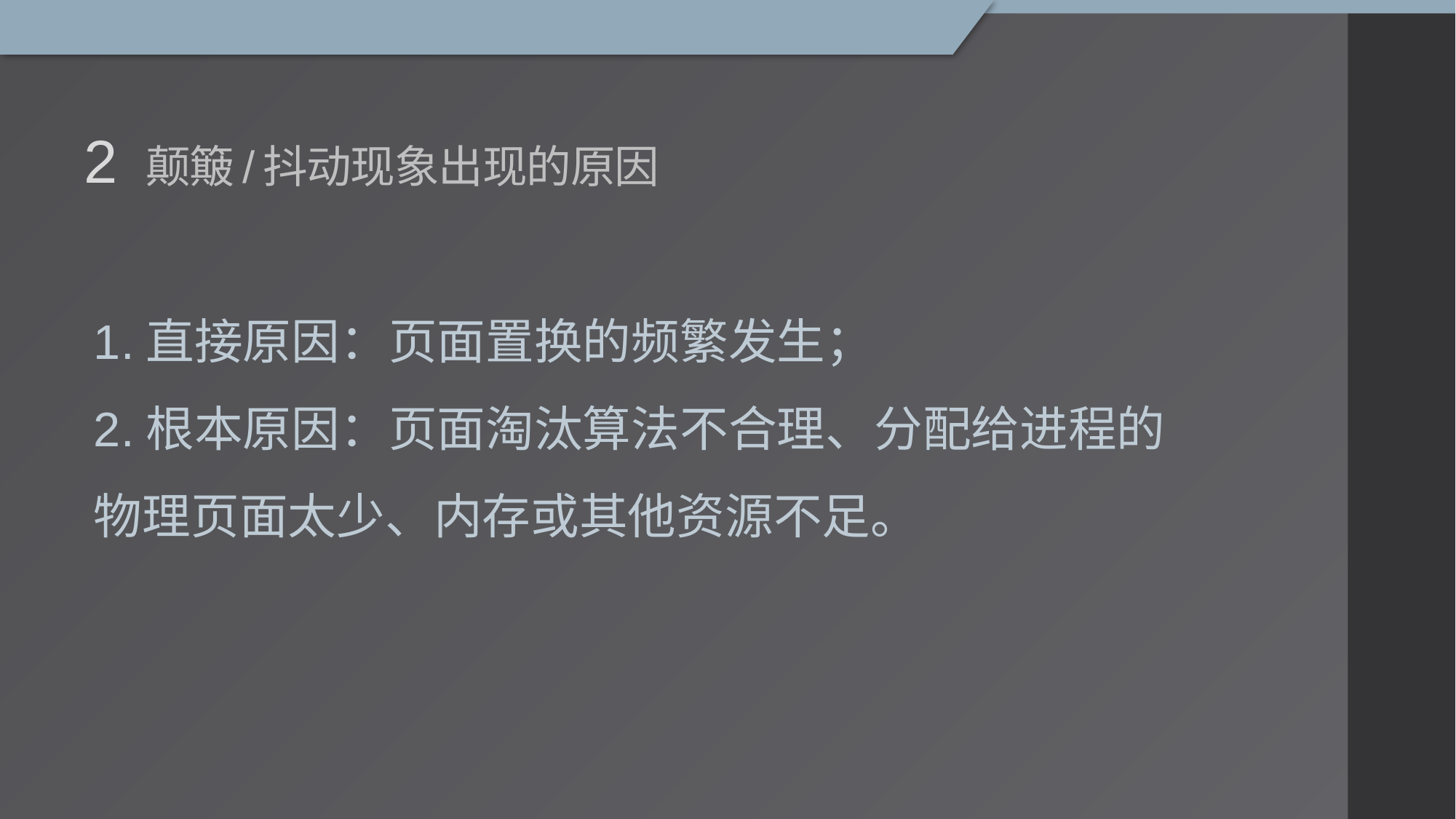

# 2 颠簸/抖动现象出现的原因
1.直接原因：页面置换的频繁发生；
2.根本原因：页面淘汰算法不合理、分配给进程的物理页面太少、内存或其他资源不足。